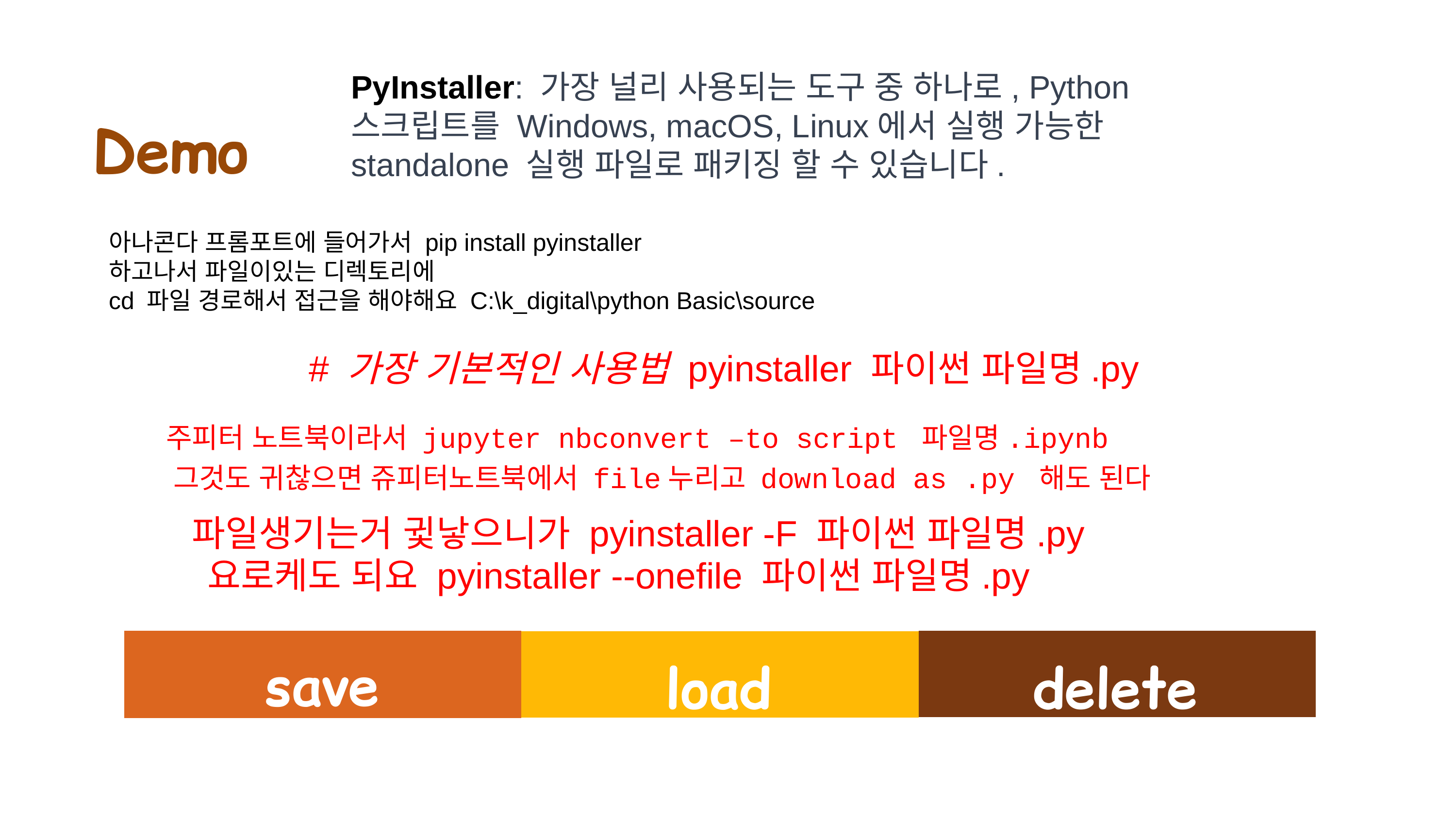

PyInstaller: 가장 널리 사용되는 도구 중 하나로, Python 스크립트를 Windows, macOS, Linux에서 실행 가능한 standalone 실행 파일로 패키징 할 수 있습니다.
Demo
아나콘다 프롬포트에 들어가서 pip install pyinstaller
하고나서 파일이있는 디렉토리에
cd 파일 경로해서 접근을 해야해요 C:\k_digital\python Basic\source
# 가장 기본적인 사용법 pyinstaller 파이썬 파일명.py
주피터 노트북이라서 jupyter nbconvert –to script 파일명.ipynb
그것도 귀찮으면 쥬피터노트북에서 file누리고 download as .py 해도 된다

파일생기는거 귗낳으니가 pyinstaller -F 파이썬 파일명.py
요로케도 되요 pyinstaller --onefile 파이썬 파일명.py
save
load
delete